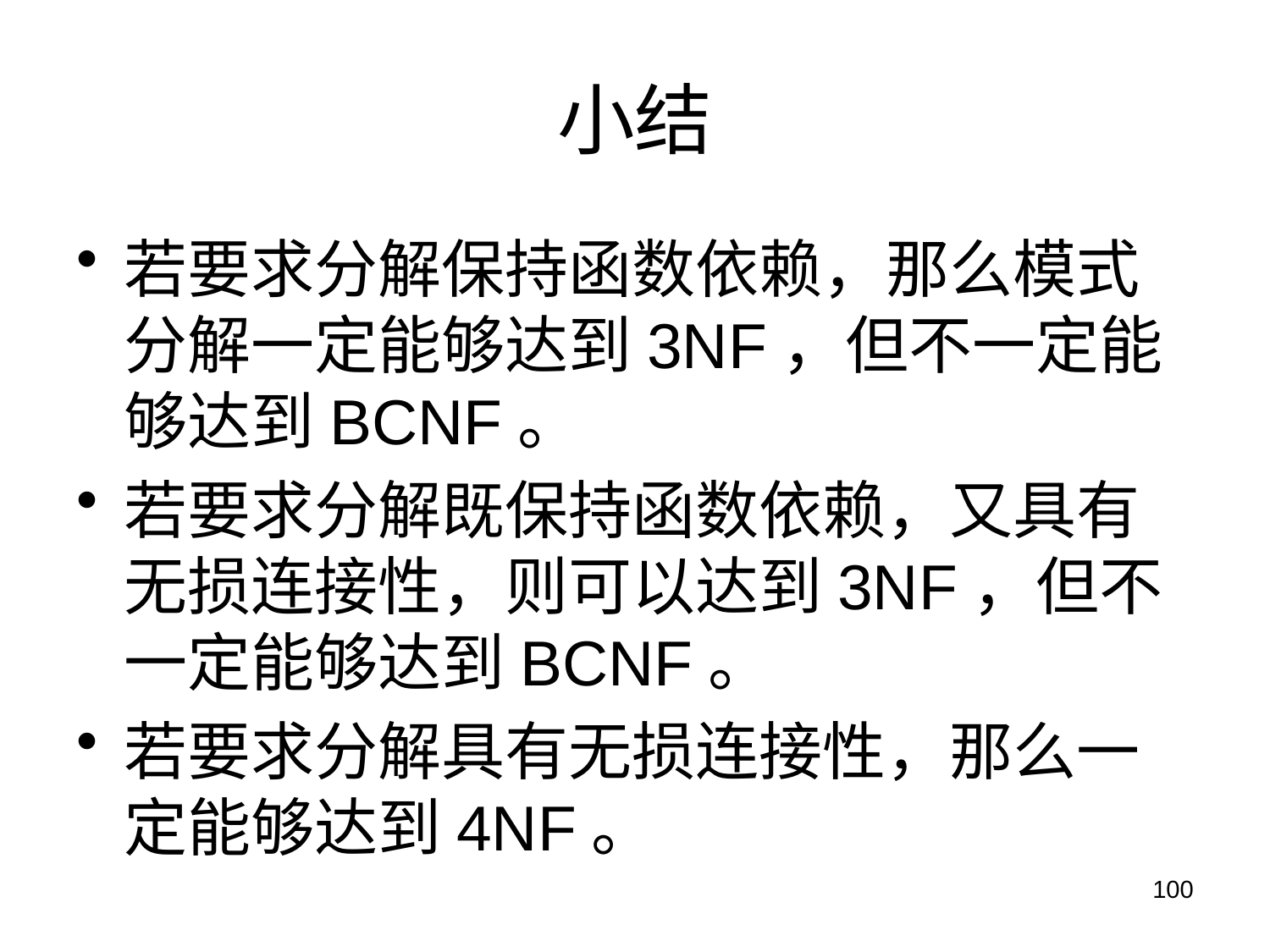

# 小结
若要求分解保持函数依赖，那么模式分解一定能够达到3NF，但不一定能够达到BCNF。
若要求分解既保持函数依赖，又具有无损连接性，则可以达到3NF，但不一定能够达到BCNF。
若要求分解具有无损连接性，那么一定能够达到4NF。
100